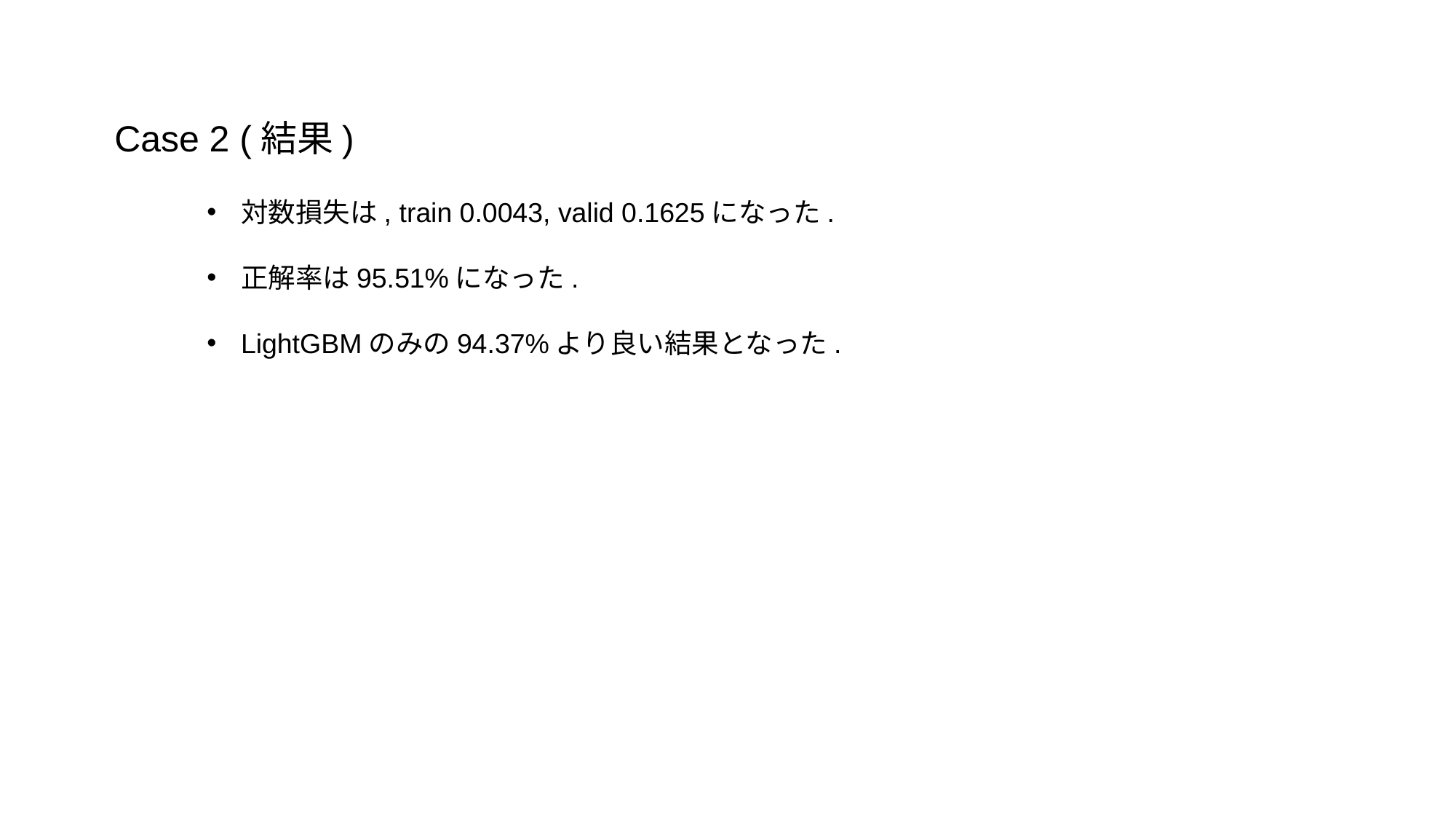

Case 2 (結果)
対数損失は, train 0.0043, valid 0.1625になった.

正解率は95.51%になった.

LightGBMのみの94.37%より良い結果となった.